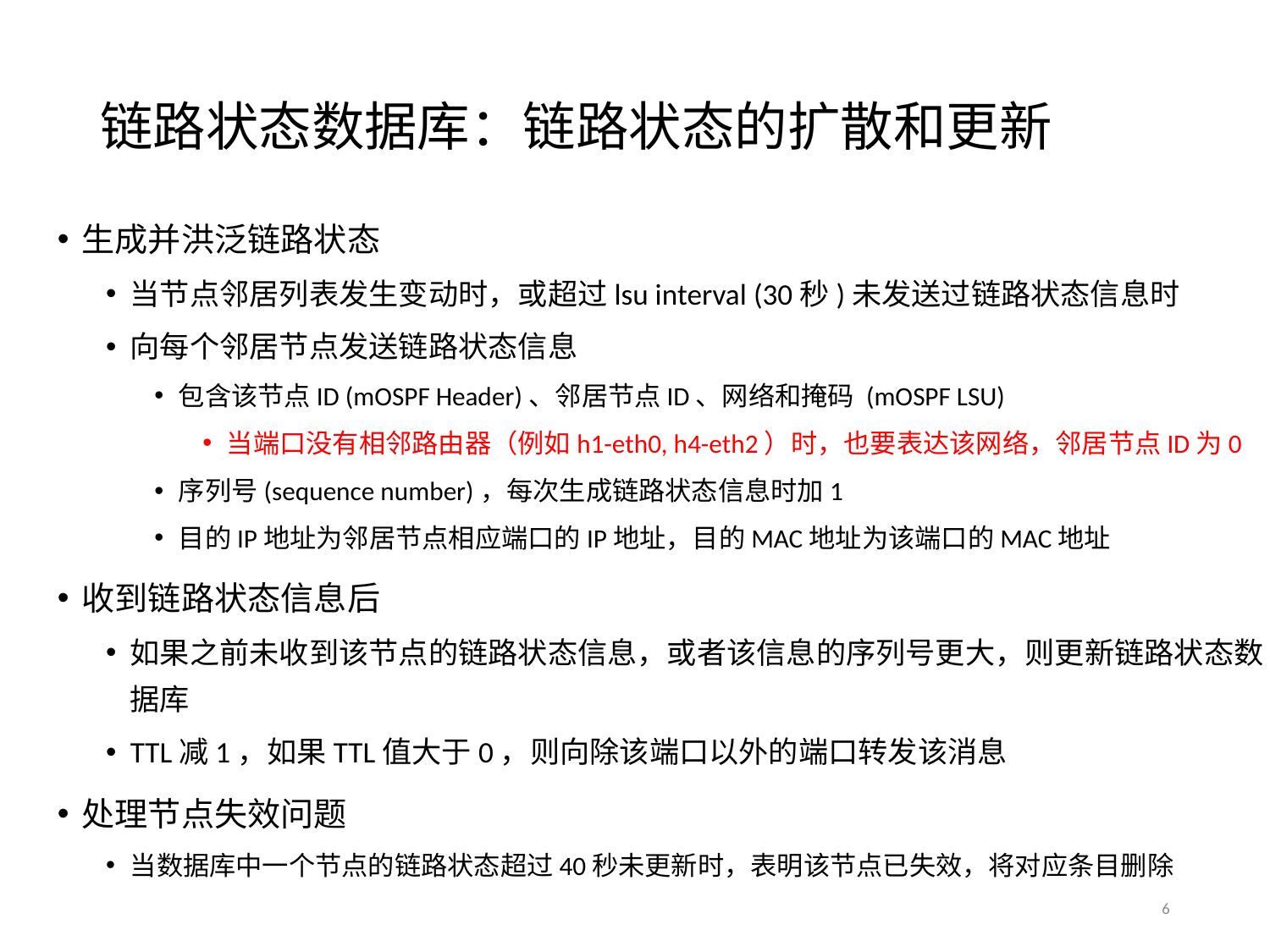

# 链路状态数据库：链路状态的扩散和更新
生成并洪泛链路状态
当节点邻居列表发生变动时，或超过lsu interval (30秒)未发送过链路状态信息时
向每个邻居节点发送链路状态信息
包含该节点ID (mOSPF Header)、邻居节点ID、网络和掩码 (mOSPF LSU)
当端口没有相邻路由器（例如h1-eth0, h4-eth2）时，也要表达该网络，邻居节点ID为0
序列号(sequence number)，每次生成链路状态信息时加1
目的IP地址为邻居节点相应端口的IP地址，目的MAC地址为该端口的MAC地址
收到链路状态信息后
如果之前未收到该节点的链路状态信息，或者该信息的序列号更大，则更新链路状态数据库
TTL减1，如果TTL值大于0，则向除该端口以外的端口转发该消息
处理节点失效问题
当数据库中一个节点的链路状态超过40秒未更新时，表明该节点已失效，将对应条目删除

6